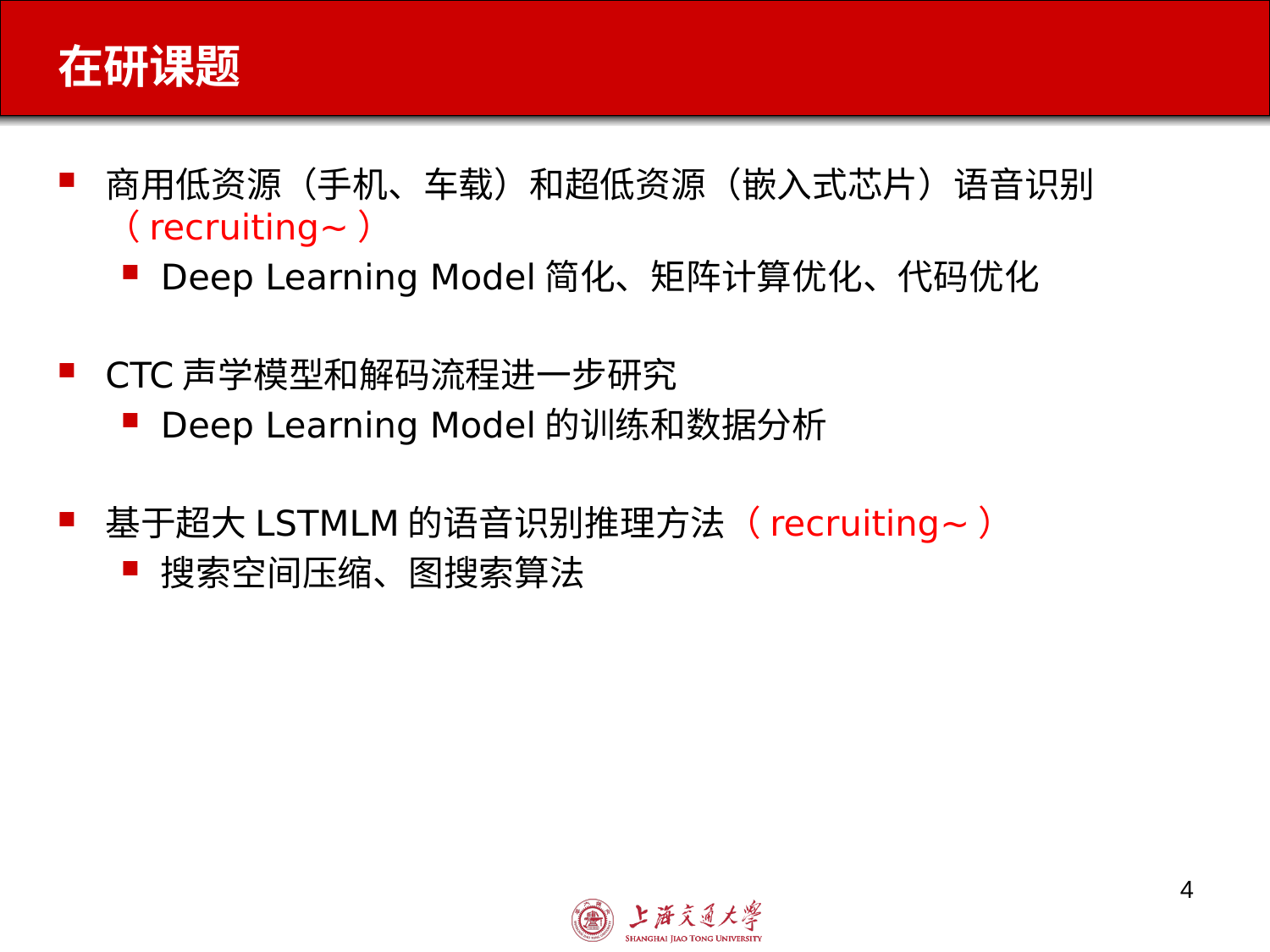

# 在研课题
商用低资源（手机、车载）和超低资源（嵌入式芯片）语音识别（recruiting~）
Deep Learning Model简化、矩阵计算优化、代码优化

CTC声学模型和解码流程进一步研究
Deep Learning Model的训练和数据分析

基于超大LSTMLM的语音识别推理方法（recruiting~）
搜索空间压缩、图搜索算法
4